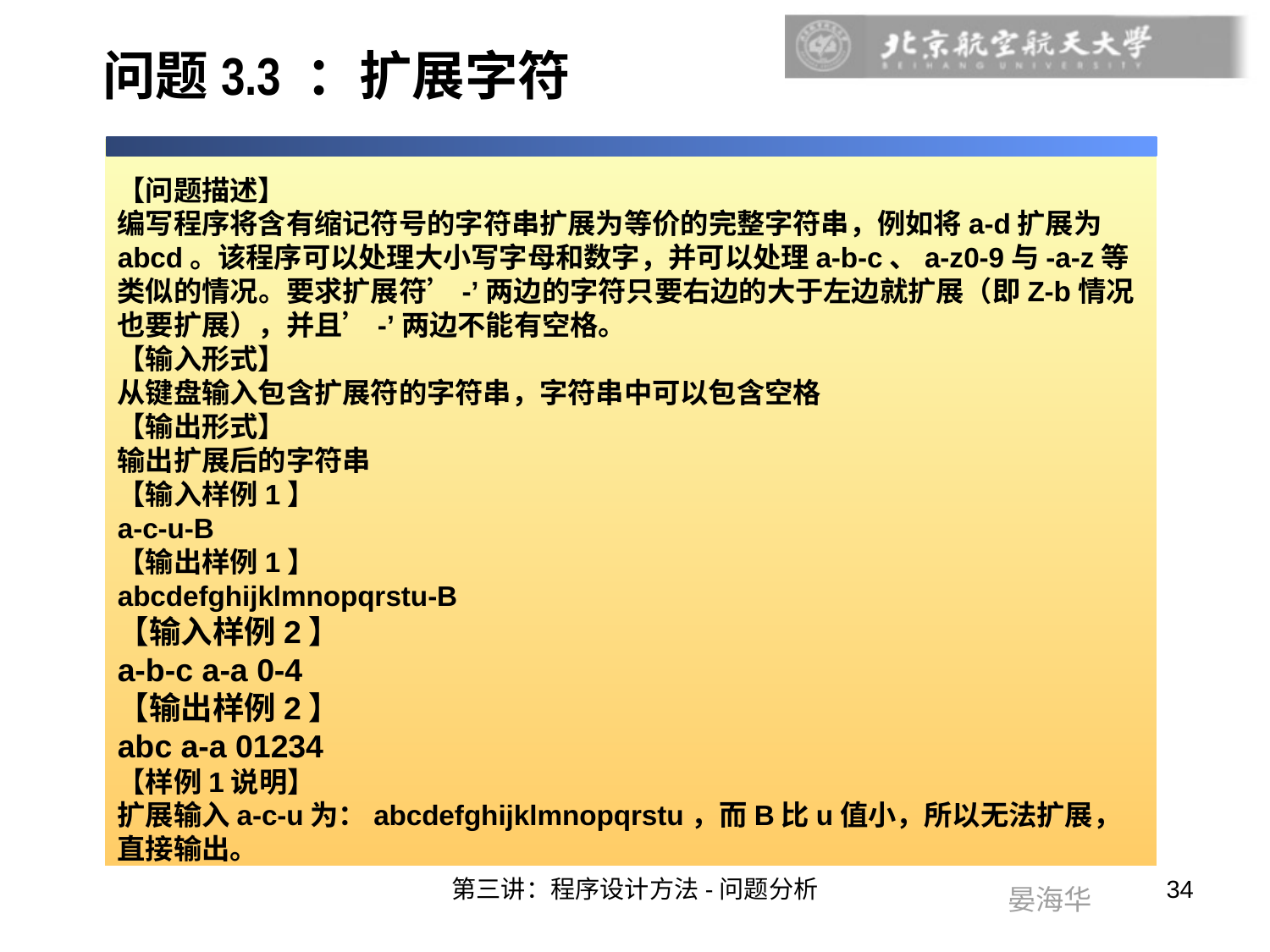

# 问题3.3 ：扩展字符
【问题描述】
编写程序将含有缩记符号的字符串扩展为等价的完整字符串，例如将a-d扩展为abcd。该程序可以处理大小写字母和数字，并可以处理a-b-c、a-z0-9与-a-z等类似的情况。要求扩展符’-’两边的字符只要右边的大于左边就扩展（即Z-b情况也要扩展），并且’-’两边不能有空格。
【输入形式】
从键盘输入包含扩展符的字符串，字符串中可以包含空格
【输出形式】
输出扩展后的字符串
【输入样例1】
a-c-u-B
【输出样例1】
abcdefghijklmnopqrstu-B
【输入样例2】
a-b-c a-a 0-4
【输出样例2】
abc a-a 01234
【样例1说明】
扩展输入a-c-u为：abcdefghijklmnopqrstu，而B比u值小，所以无法扩展，直接输出。
第三讲：程序设计方法-问题分析
34